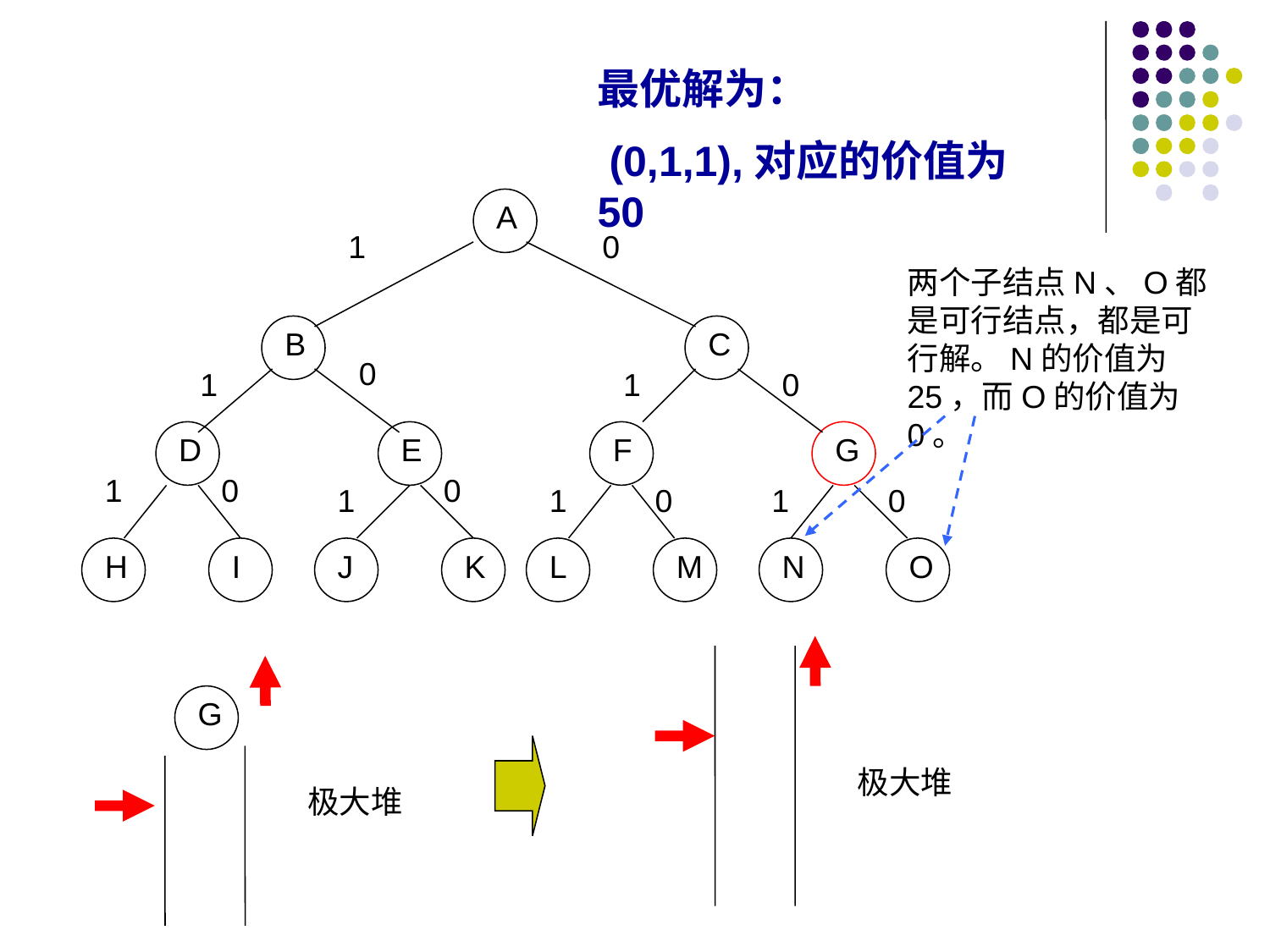

最优解为：
 (0,1,1),对应的价值为50

A
1
0

两个子结点N、O都是可行结点，都是可行解。N的价值为25，而O的价值为0。

B
C
0
1
1
0

D

F

E
G
1
0
0
1
1
0
1
0

H

I

J

K

L

M

N

O

极大堆

G

极大堆